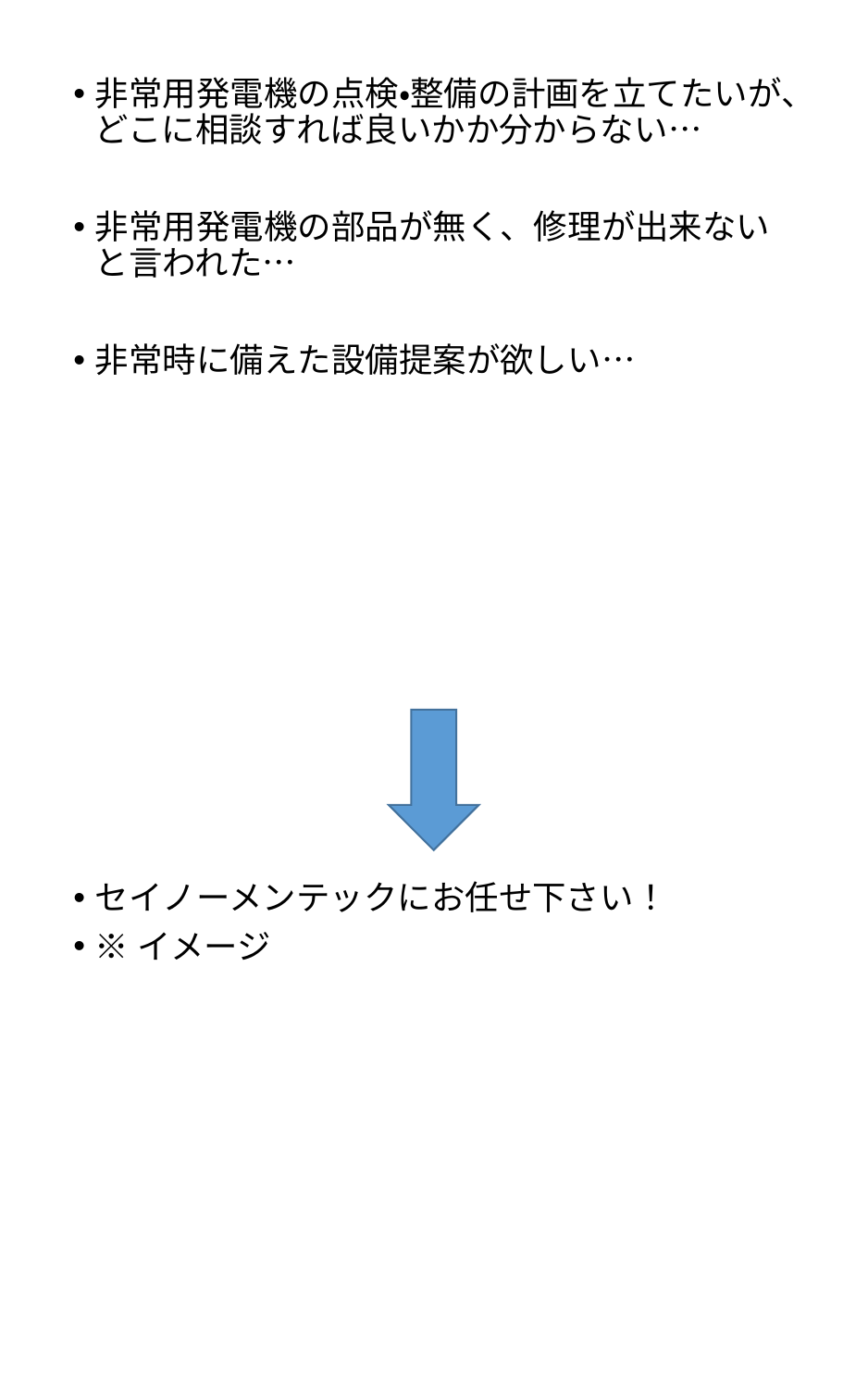

非常用発電機の点検・整備の計画を立てたいが、どこに相談すれば良いかか分からない…

非常用発電機の部品が無く、修理が出来ないと言われた…

非常時に備えた設備提案が欲しい…

セイノーメンテックにお任せ下さい！
※イメージ